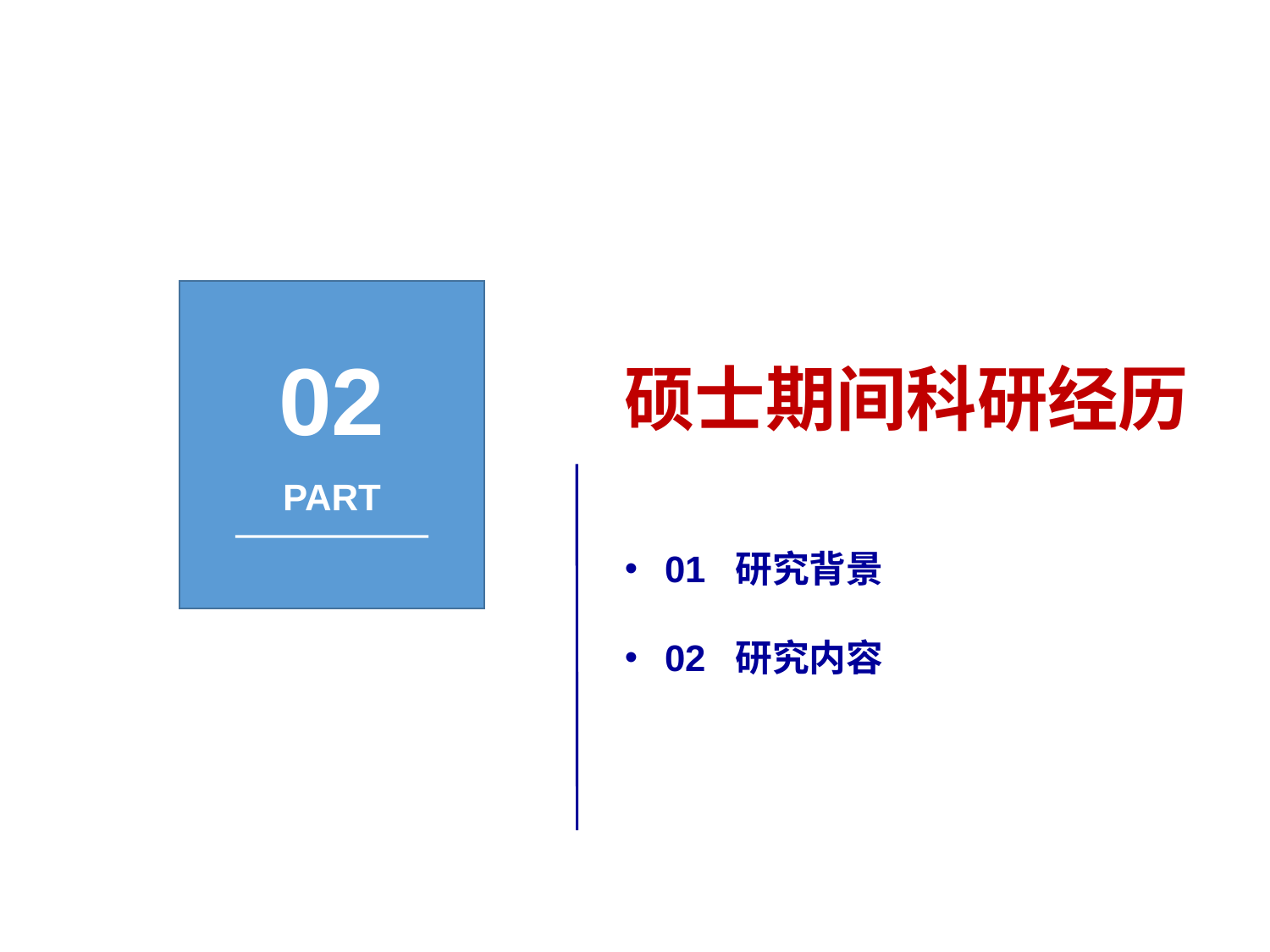

02
PART

硕士期间科研经历
01  研究背景
02  研究内容